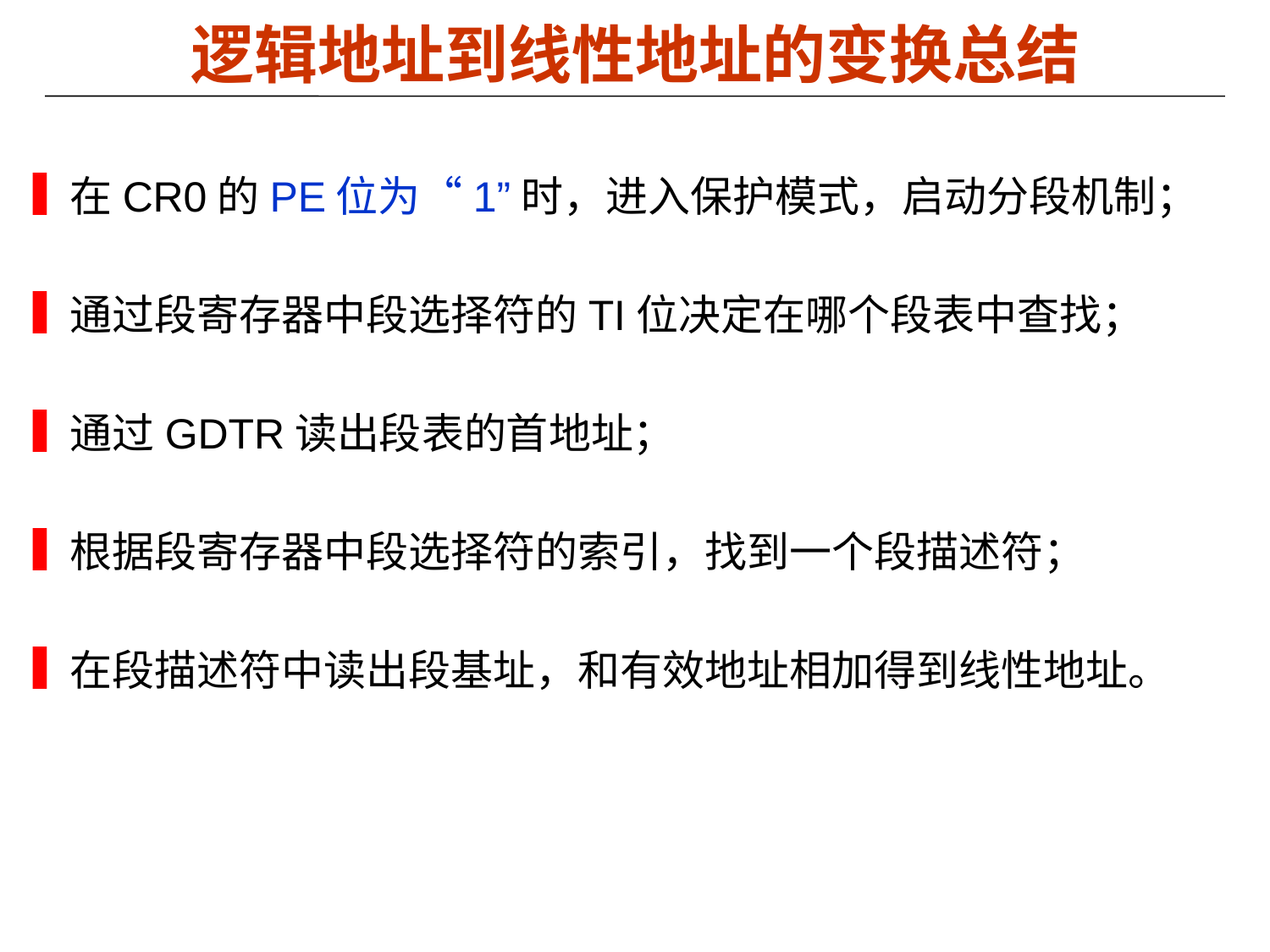

# 逻辑地址到线性地址的变换总结
在CR0的PE位为“1”时，进入保护模式，启动分段机制；

通过段寄存器中段选择符的TI位决定在哪个段表中查找；

通过GDTR读出段表的首地址；

根据段寄存器中段选择符的索引，找到一个段描述符；

在段描述符中读出段基址，和有效地址相加得到线性地址。